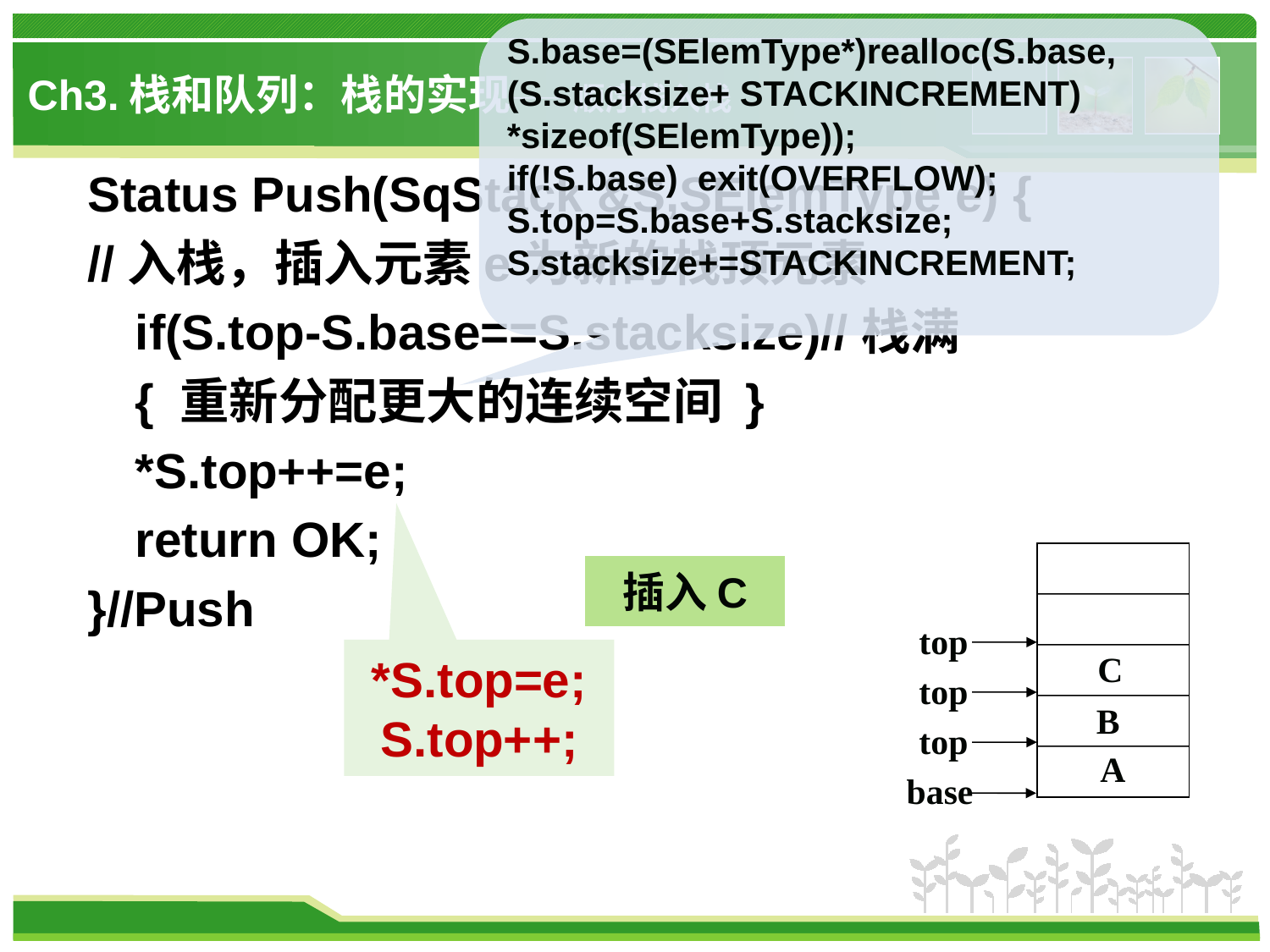

S.base=(SElemType*)realloc(S.base, (S.stacksize+ STACKINCREMENT) *sizeof(SElemType));
if(!S.base)  exit(OVERFLOW);
S.top=S.base+S.stacksize;
S.stacksize+=STACKINCREMENT;

# Ch3.栈和队列：栈的实现——顺序栈入栈
Status Push(SqStack &S,SElemType e) {
//入栈，插入元素e为新的栈顶元素
	if(S.top-S.base==S.stacksize)//栈满
	{ 重新分配更大的连续空间 }
	*S.top++=e;
	return OK;
}//Push

插入B
插入C
top

*S.top=e;
S.top++;
C
top

B
top

A

base

15